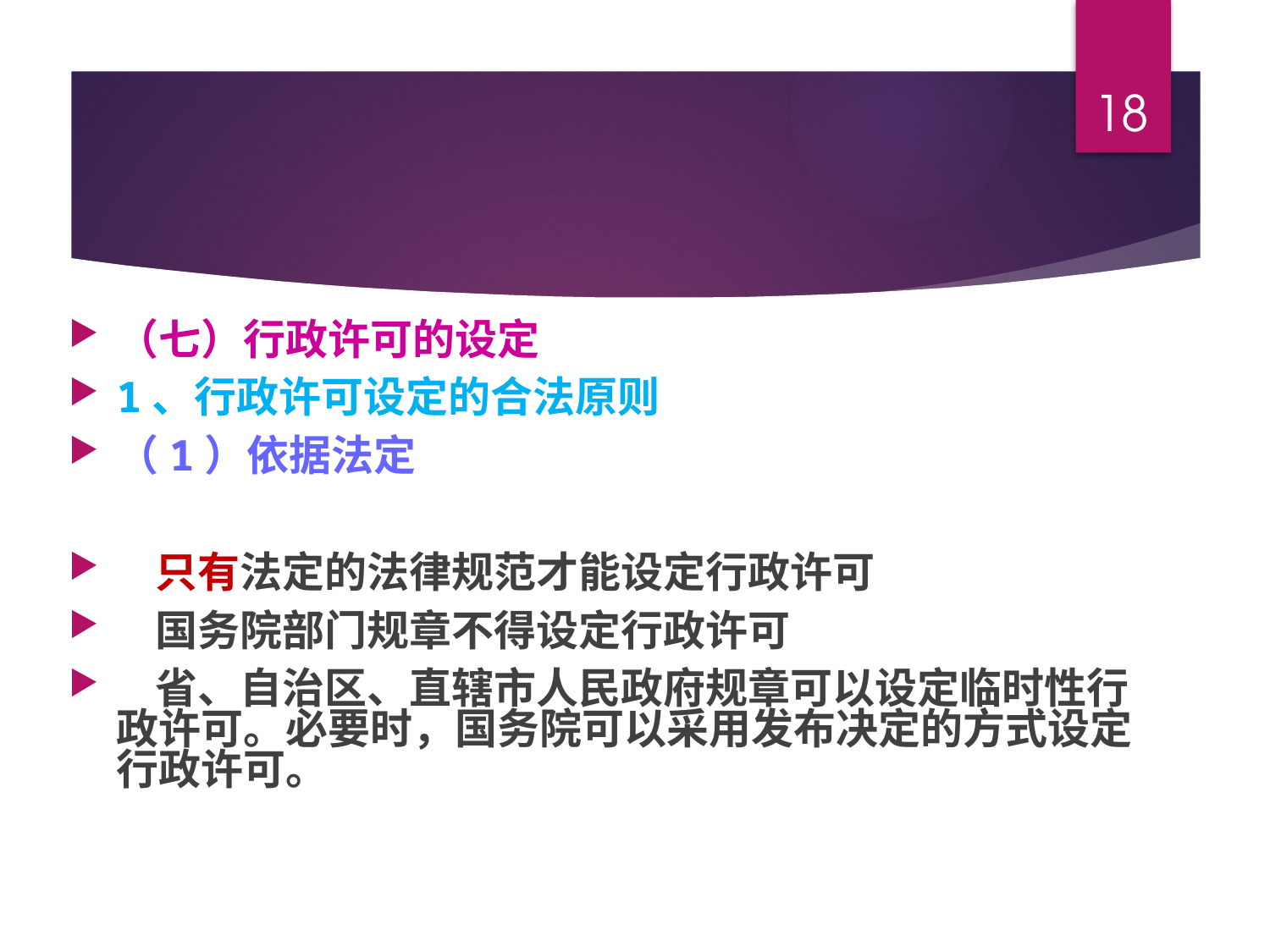

18
#
（七）行政许可的设定
1、行政许可设定的合法原则
（1）依据法定

   只有法定的法律规范才能设定行政许可
   国务院部门规章不得设定行政许可
   省、自治区、直辖市人民政府规章可以设定临时性行政许可。必要时，国务院可以采用发布决定的方式设定行政许可。